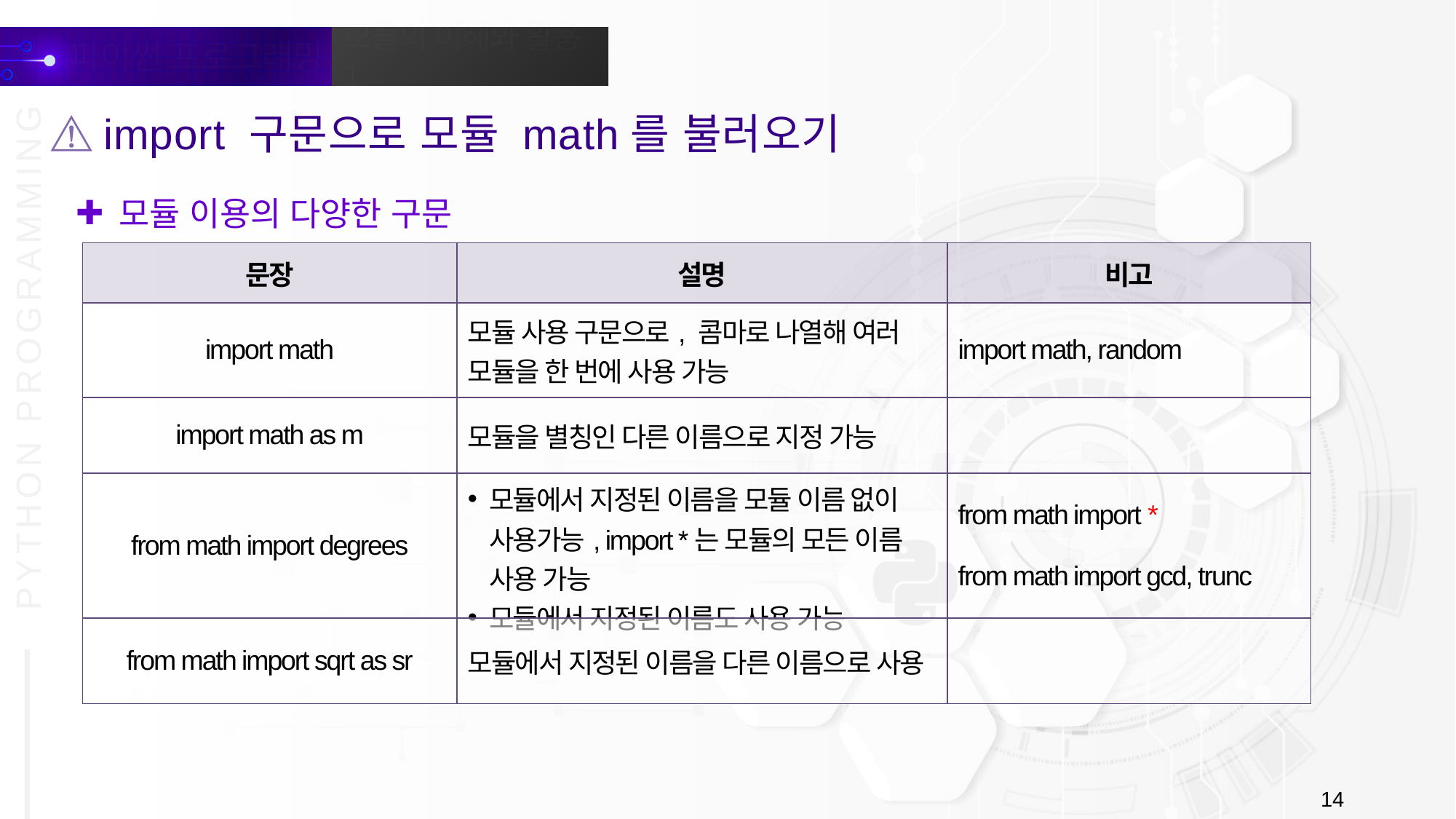

import 구문으로 모듈 math를 불러오기
모듈 이용의 다양한 구문
| 문장 | 설명 | 비고 |
| --- | --- | --- |
| import math | 모듈 사용 구문으로, 콤마로 나열해 여러 모듈을 한 번에 사용 가능 | import math, random |
| import math as m | 모듈을 별칭인 다른 이름으로 지정 가능 |  |
| from math import degrees | 모듈에서 지정된 이름을 모듈 이름 없이 사용가능, import \*는 모듈의 모든 이름 사용 가능 모듈에서 지정된 이름도 사용 가능 | from math import \* from math import gcd, trunc |
| from math import sqrt as sr | 모듈에서 지정된 이름을 다른 이름으로 사용 |  |
14